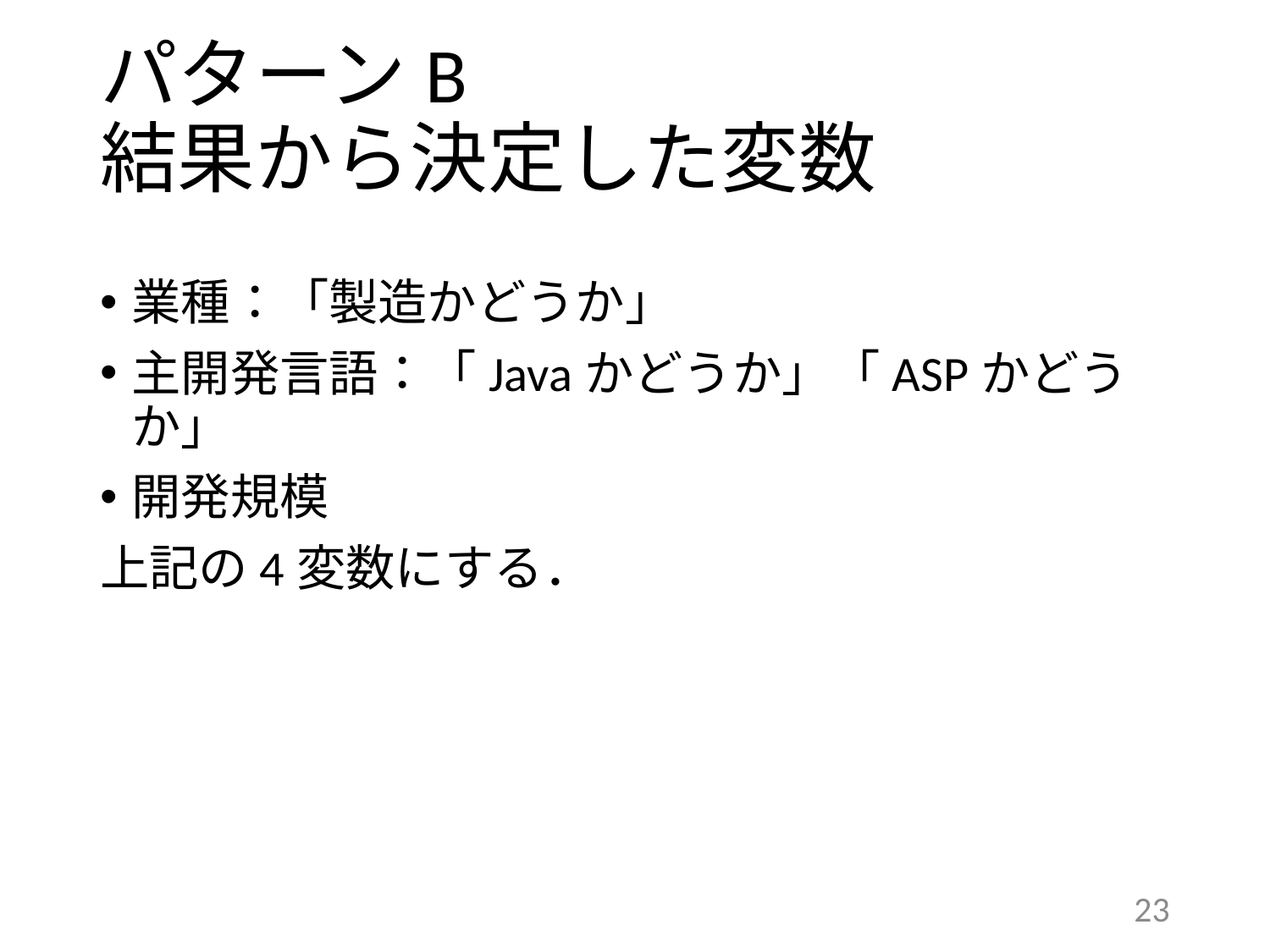

# パターンB 結果から決定した変数
業種：「製造かどうか」
主開発言語：「Javaかどうか」「ASPかどうか」
開発規模
上記の4変数にする．
23